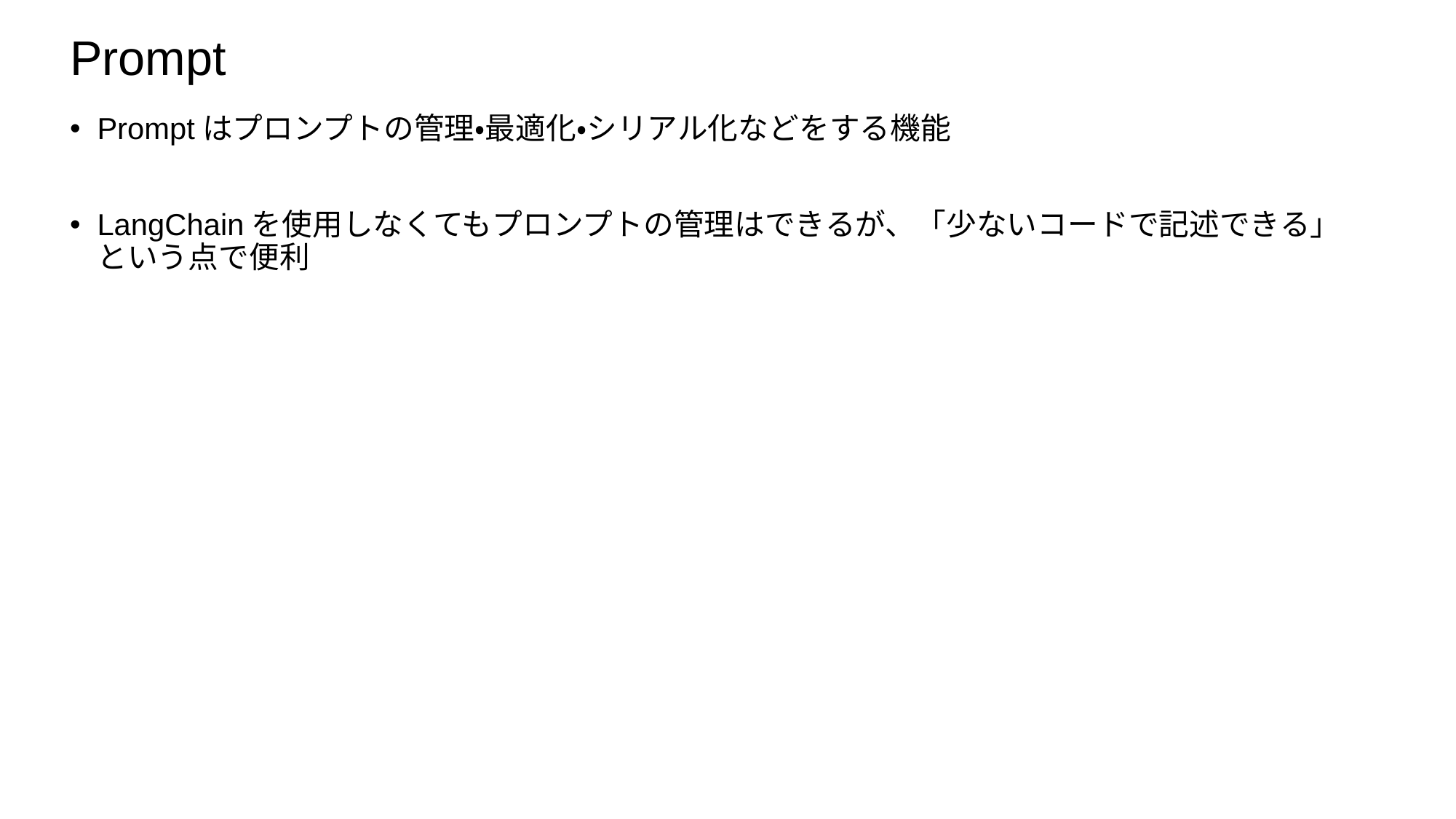

# Prompt
Promptはプロンプトの管理・最適化・シリアル化などをする機能

LangChainを使用しなくてもプロンプトの管理はできるが、「少ないコードで記述できる」という点で便利